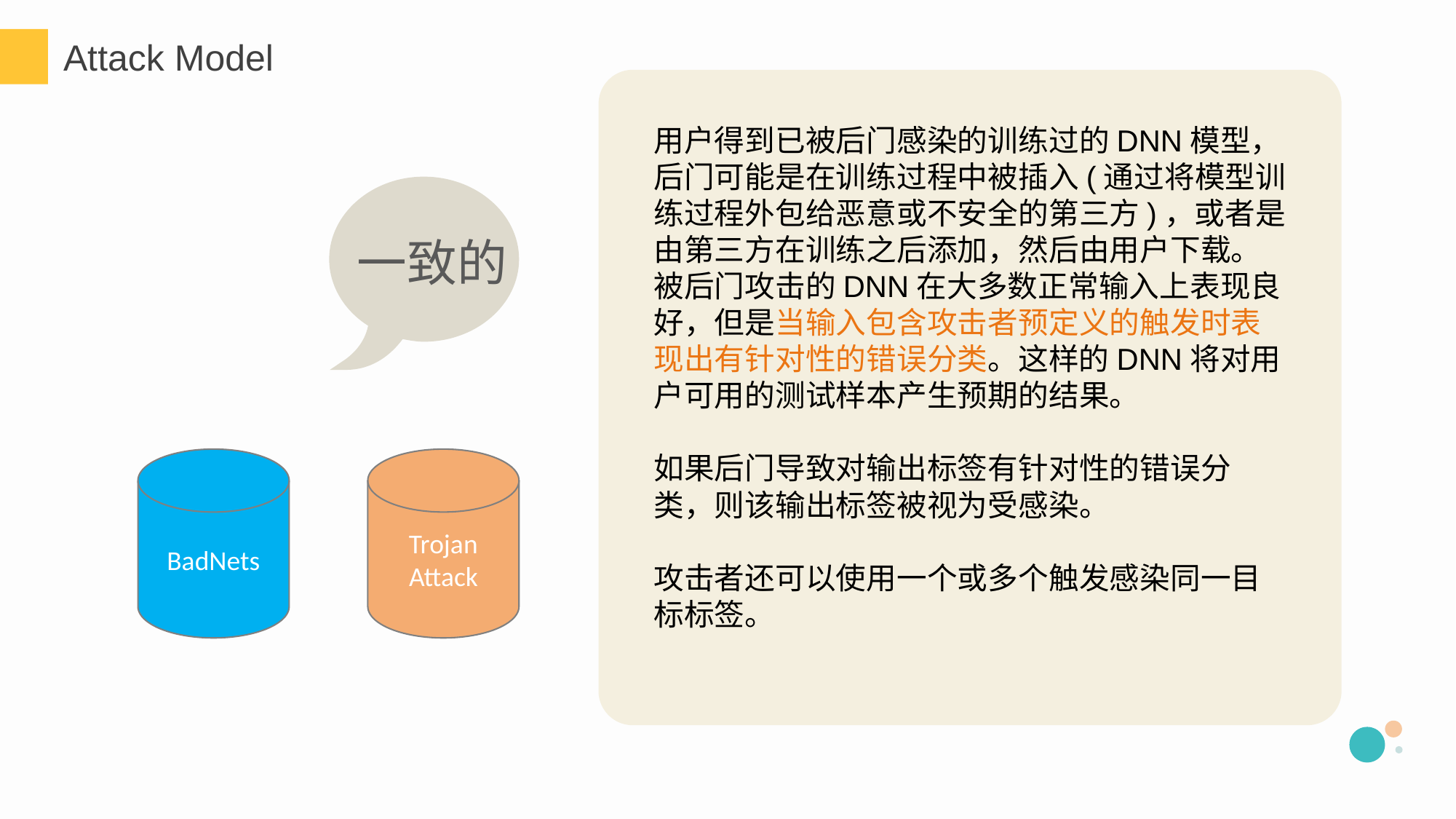

Attack Model

用户得到已被后门感染的训练过的DNN模型，后门可能是在训练过程中被插入(通过将模型训练过程外包给恶意或不安全的第三方)，或者是由第三方在训练之后添加，然后由用户下载。被后门攻击的DNN在大多数正常输入上表现良好，但是当输入包含攻击者预定义的触发时表现出有针对性的错误分类。这样的DNN将对用户可用的测试样本产生预期的结果。

如果后门导致对输出标签有针对性的错误分类，则该输出标签被视为受感染。

攻击者还可以使用一个或多个触发感染同一目标标签。

一致的
BadNets
Trojan Attack
11